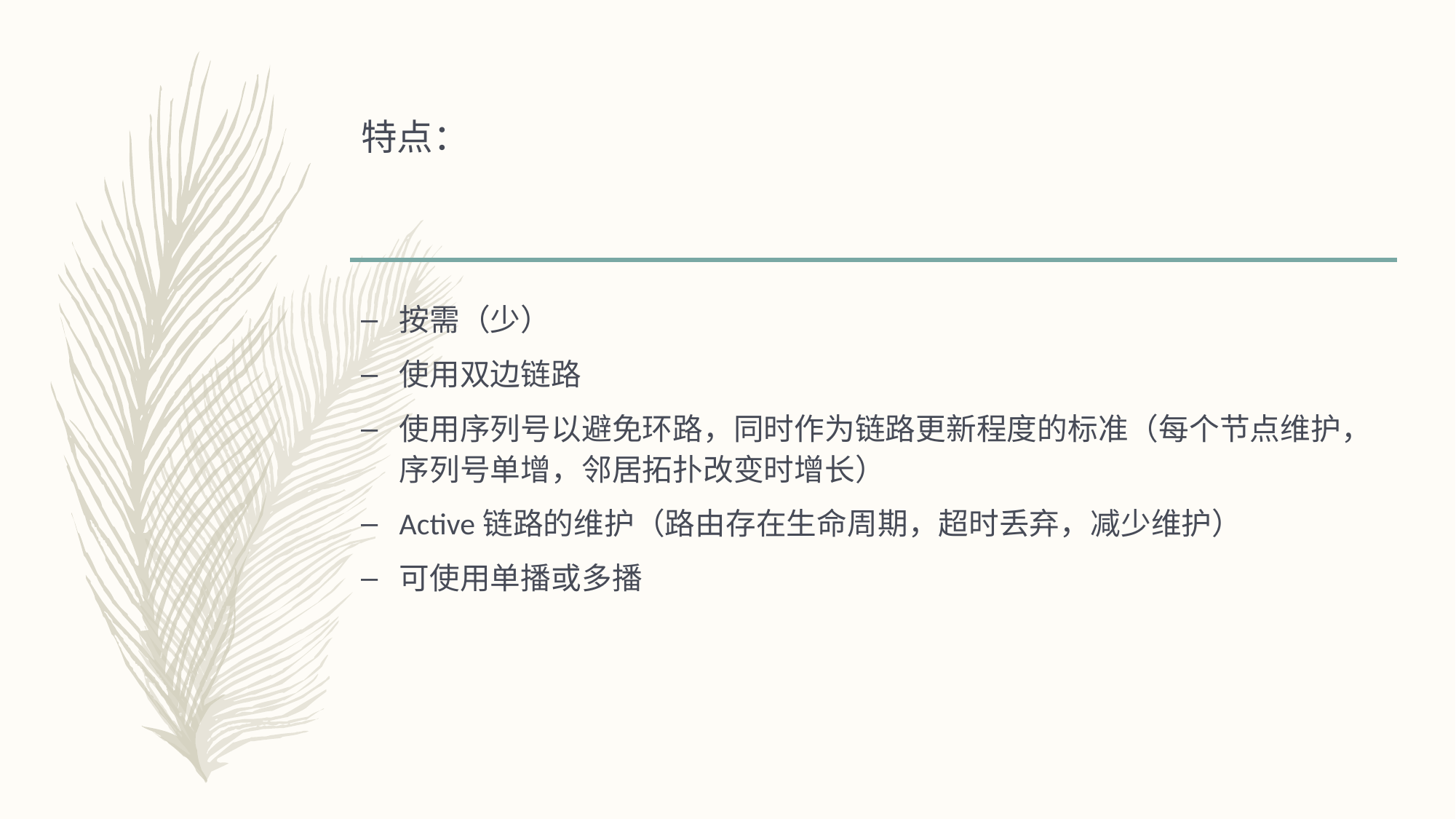

# 特点：
按需（少）
使用双边链路
使用序列号以避免环路，同时作为链路更新程度的标准（每个节点维护，序列号单增，邻居拓扑改变时增长）
Active链路的维护（路由存在生命周期，超时丢弃，减少维护）
可使用单播或多播